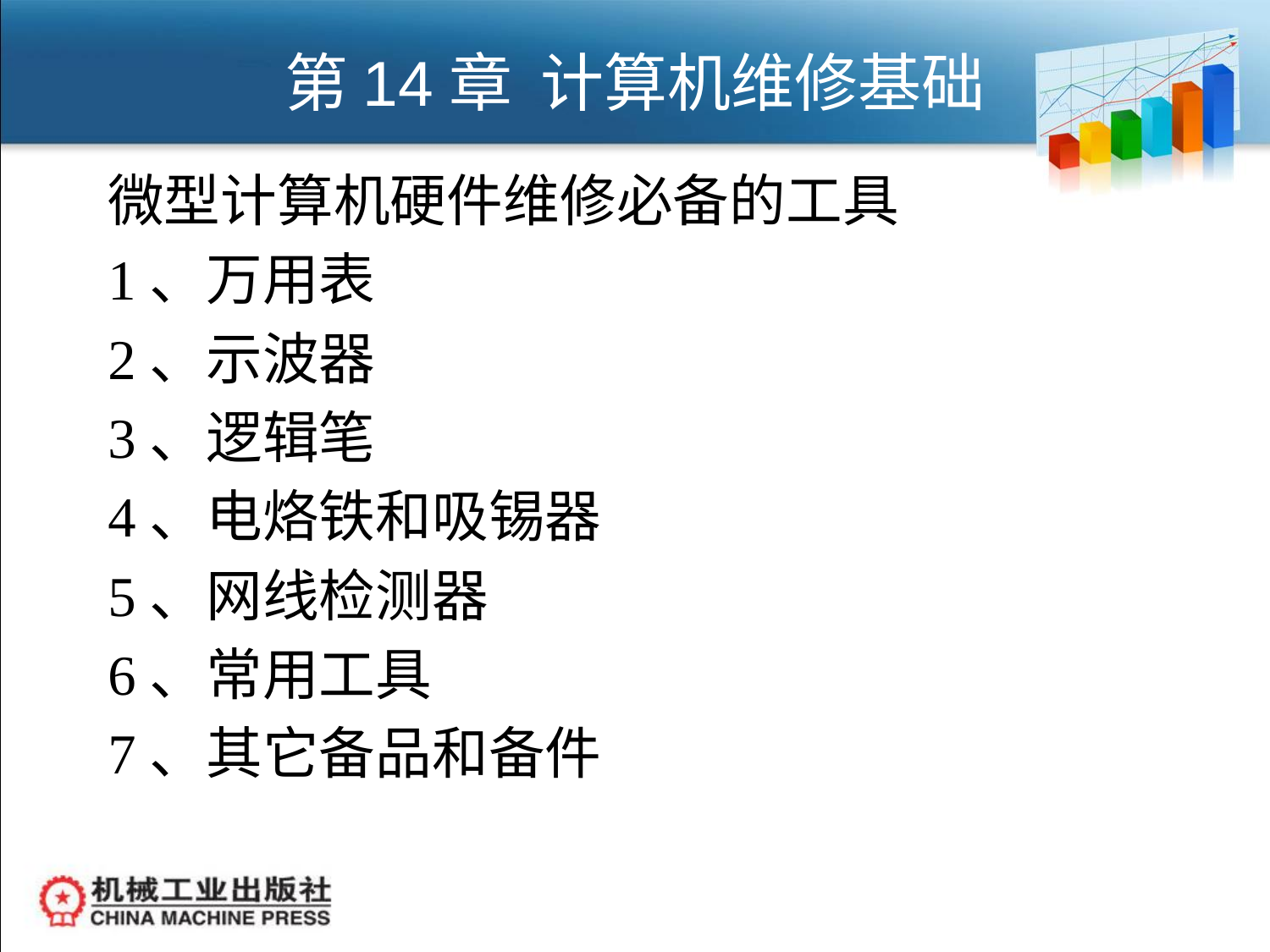

第14章  计算机维修基础
微型计算机硬件维修必备的工具
1、万用表
2、示波器
3、逻辑笔
4、电烙铁和吸锡器
5、网线检测器
6、常用工具
7、其它备品和备件